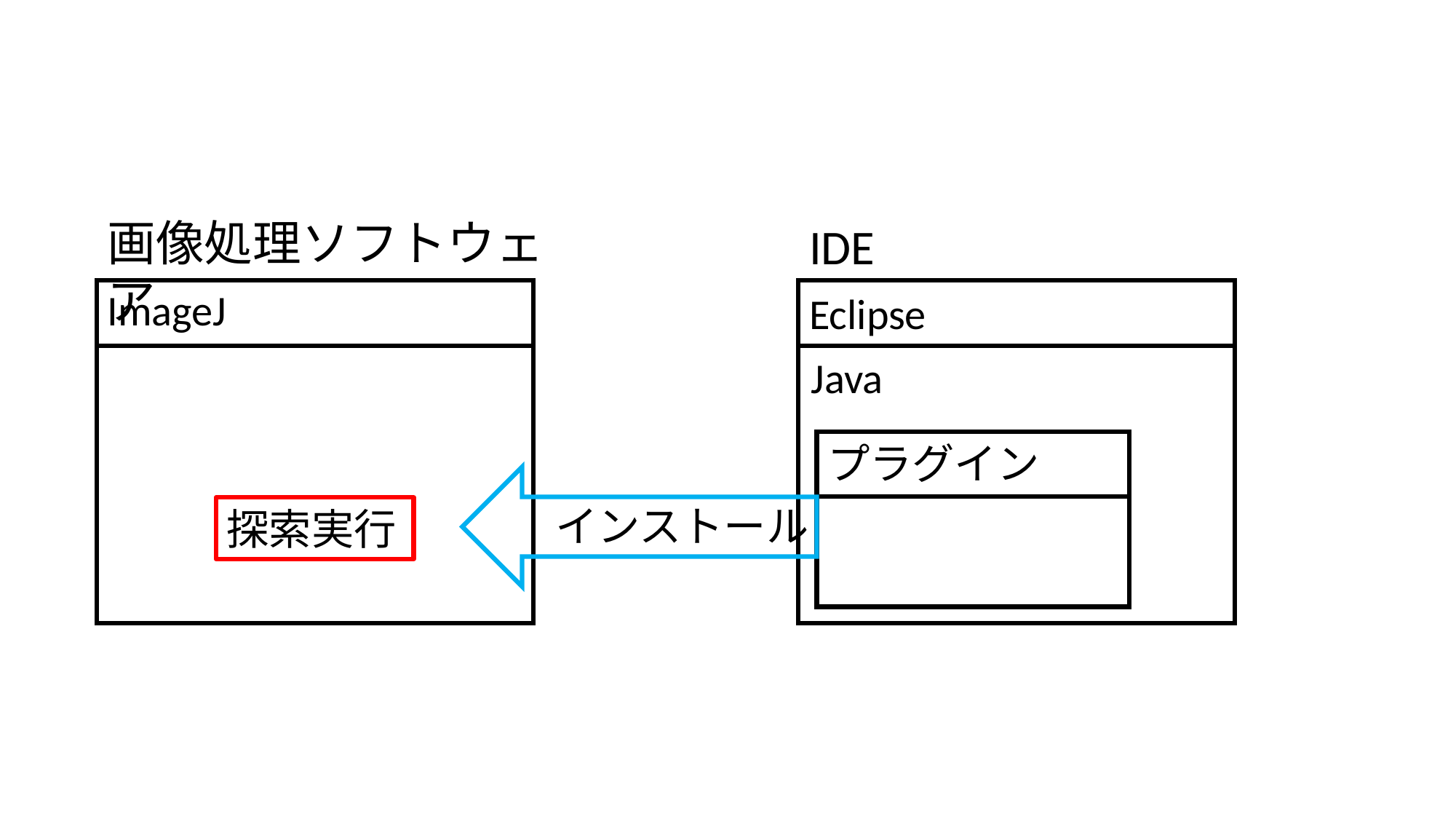

画像処理ソフトウェア
IDE
ImageJ

Eclipse
Java

プラグイン

インストール
探索実行